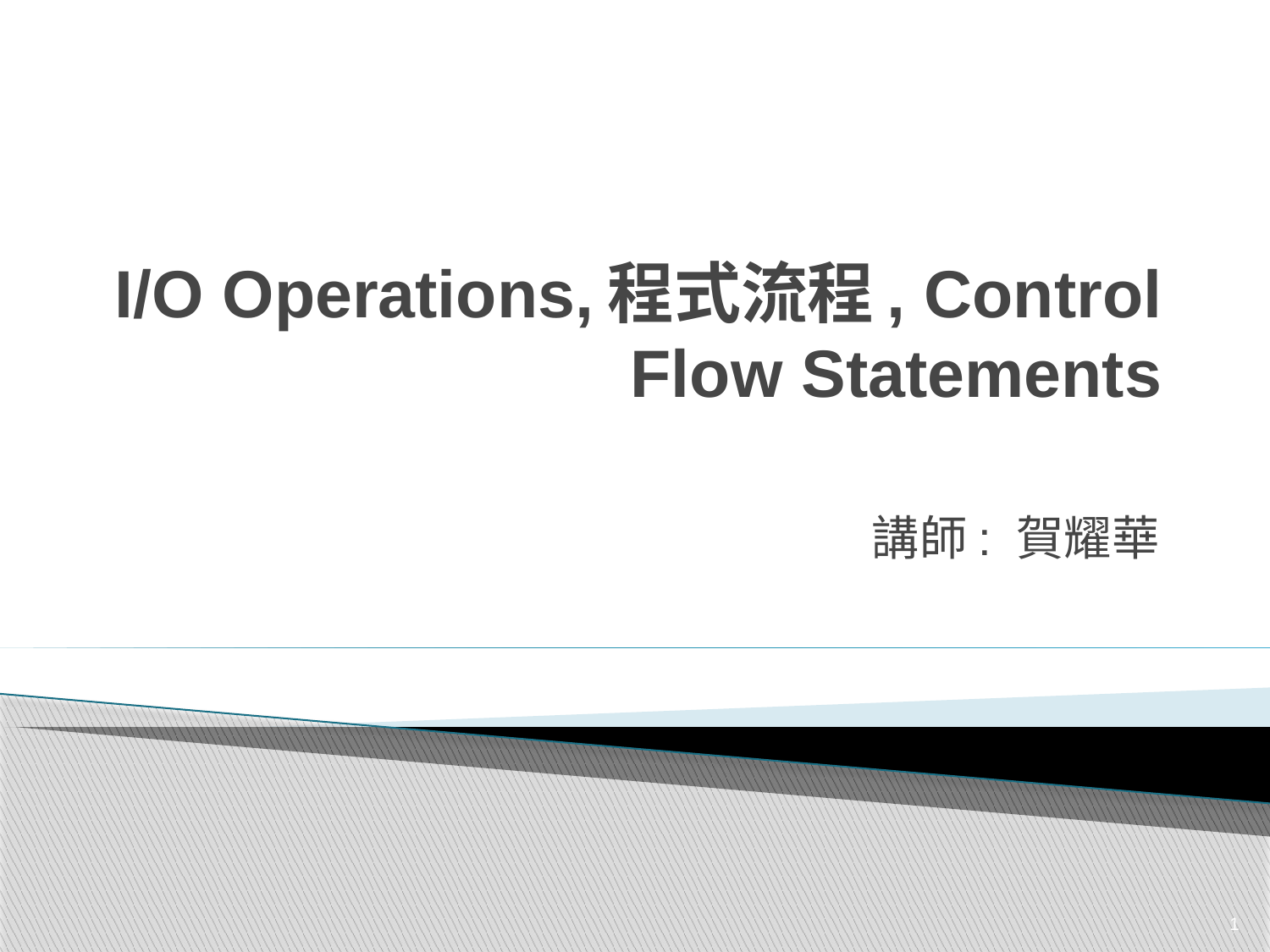

# I/O Operations,程式流程, Control Flow Statements
講師: 賀耀華
1